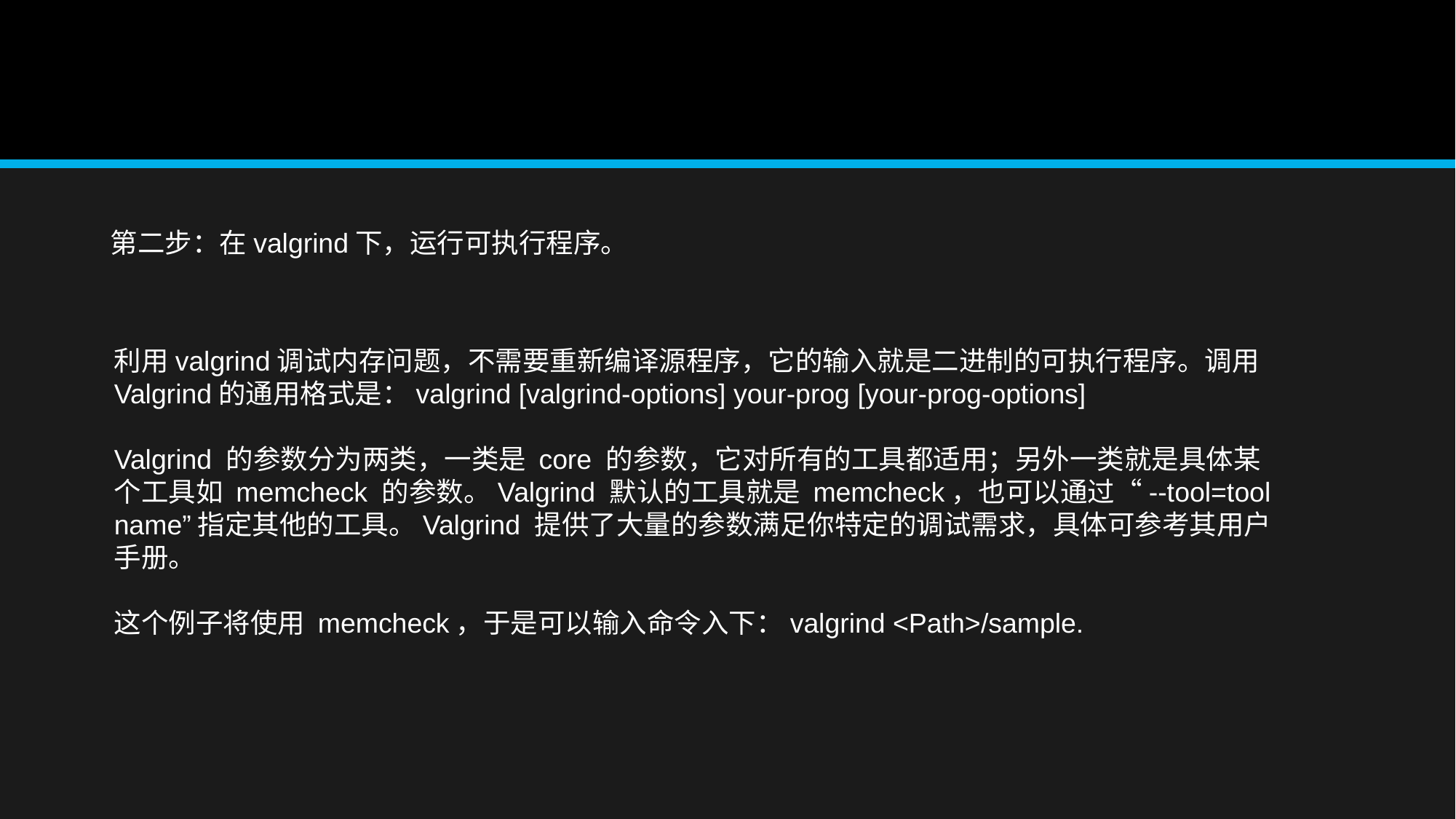

#
第二步：在valgrind下，运行可执行程序。
利用valgrind调试内存问题，不需要重新编译源程序，它的输入就是二进制的可执行程序。调用Valgrind的通用格式是：valgrind [valgrind-options] your-prog [your-prog-options]

Valgrind 的参数分为两类，一类是 core 的参数，它对所有的工具都适用；另外一类就是具体某个工具如 memcheck 的参数。Valgrind 默认的工具就是 memcheck，也可以通过“--tool=tool name”指定其他的工具。Valgrind 提供了大量的参数满足你特定的调试需求，具体可参考其用户手册。

这个例子将使用 memcheck，于是可以输入命令入下：valgrind <Path>/sample.